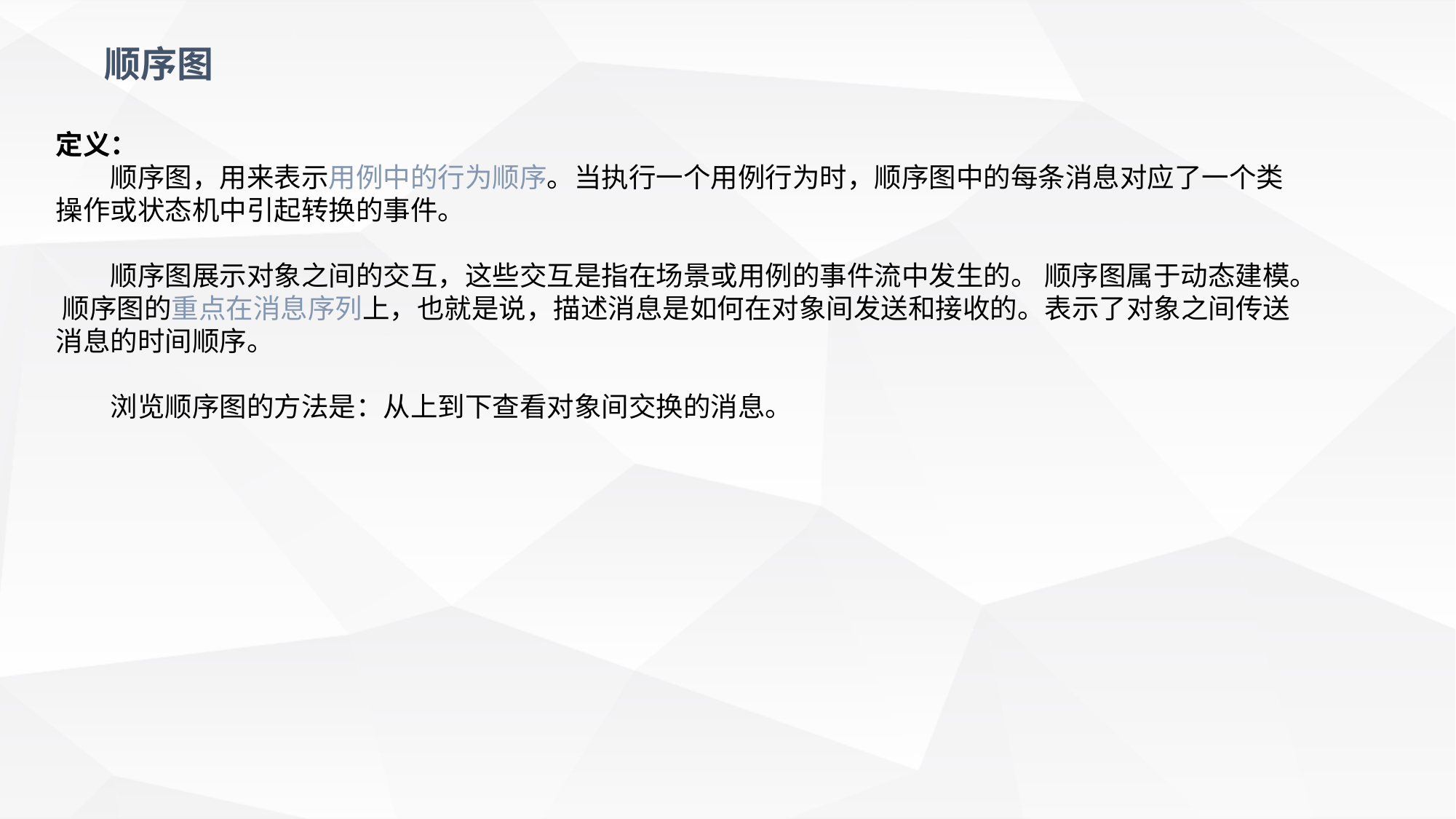

顺序图
定义：
顺序图，用来表示用例中的行为顺序。当执行一个用例行为时，顺序图中的每条消息对应了一个类操作或状态机中引起转换的事件。

顺序图展示对象之间的交互，这些交互是指在场景或用例的事件流中发生的。 顺序图属于动态建模。
​顺序图的重点在消息序列上，也就是说，描述消息是如何在对象间发送和接收的。表示了对象之间传送消息的时间顺序。

浏览顺序图的方法是：从上到下查看对象间交换的消息。